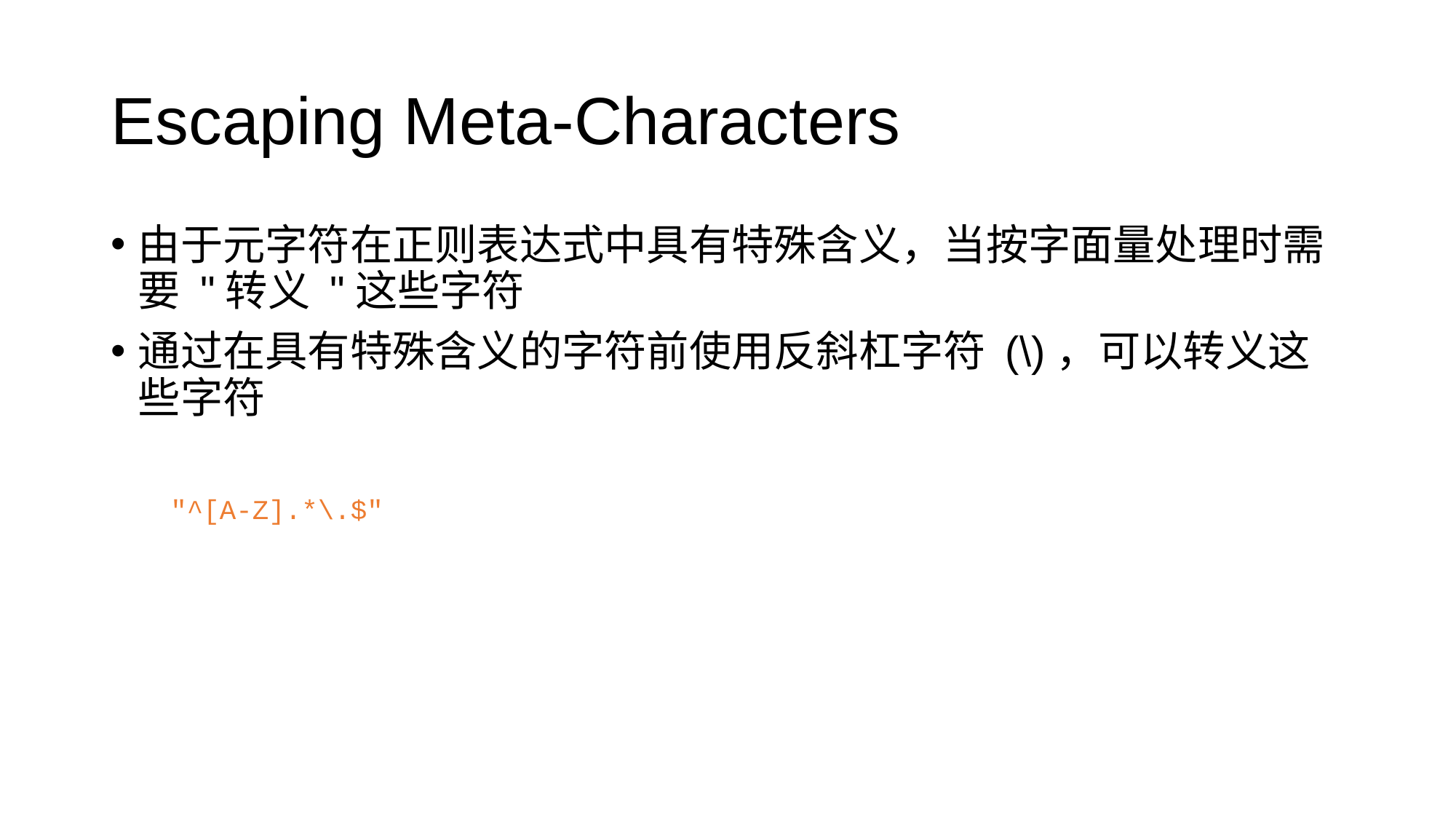

# Escaping Meta-Characters
由于元字符在正则表达式中具有特殊含义，当按字面量处理时需要 "转义 "这些字符
通过在具有特殊含义的字符前使用反斜杠字符 (\)，可以转义这些字符
"^[A-Z].*\.$"